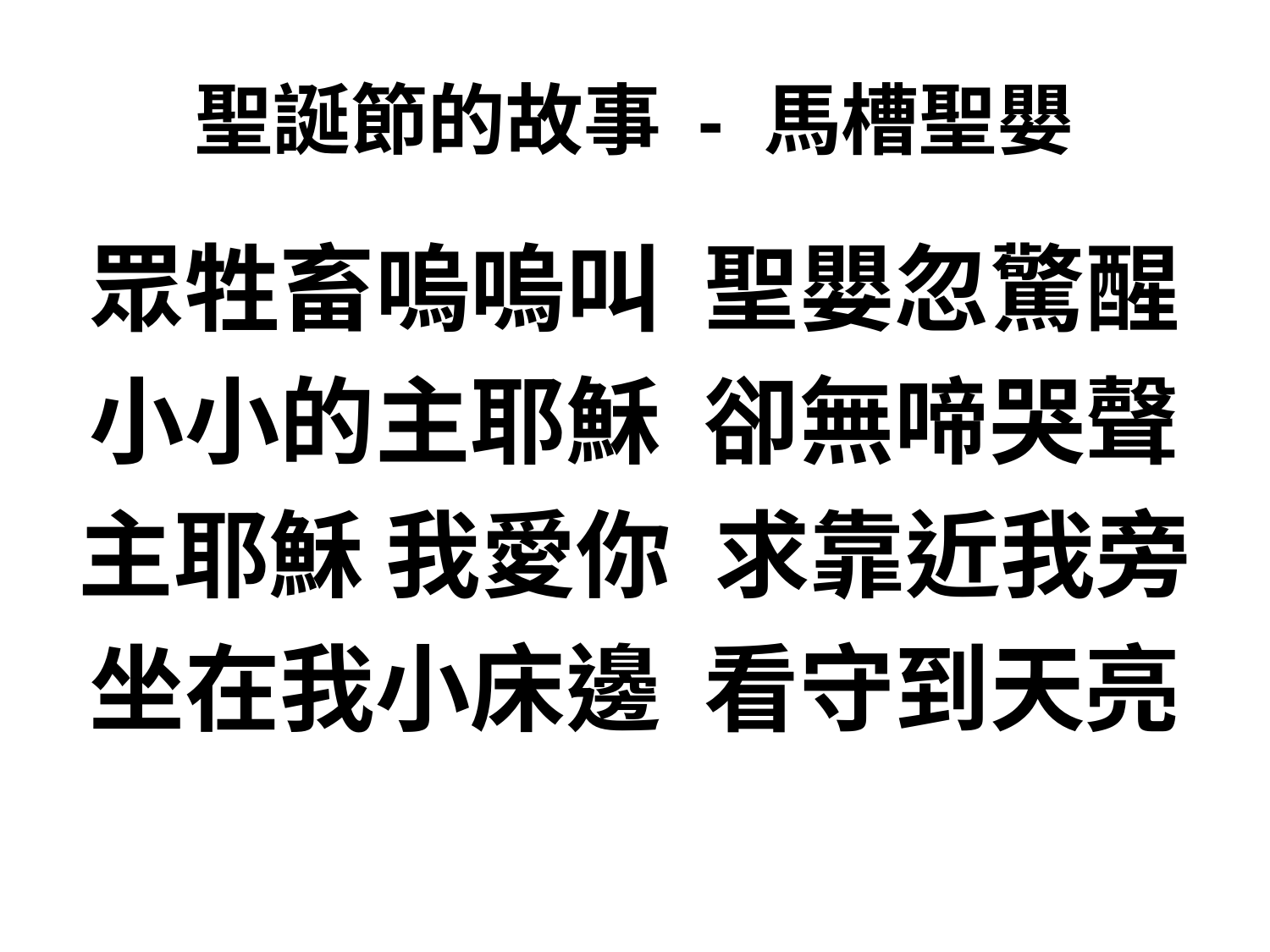

# 聖誕節的故事 - 馬槽聖嬰
眾牲畜嗚嗚叫  聖嬰忽驚醒
小小的主耶穌  卻無啼哭聲
主耶穌 我愛你  求靠近我旁
坐在我小床邊  看守到天亮